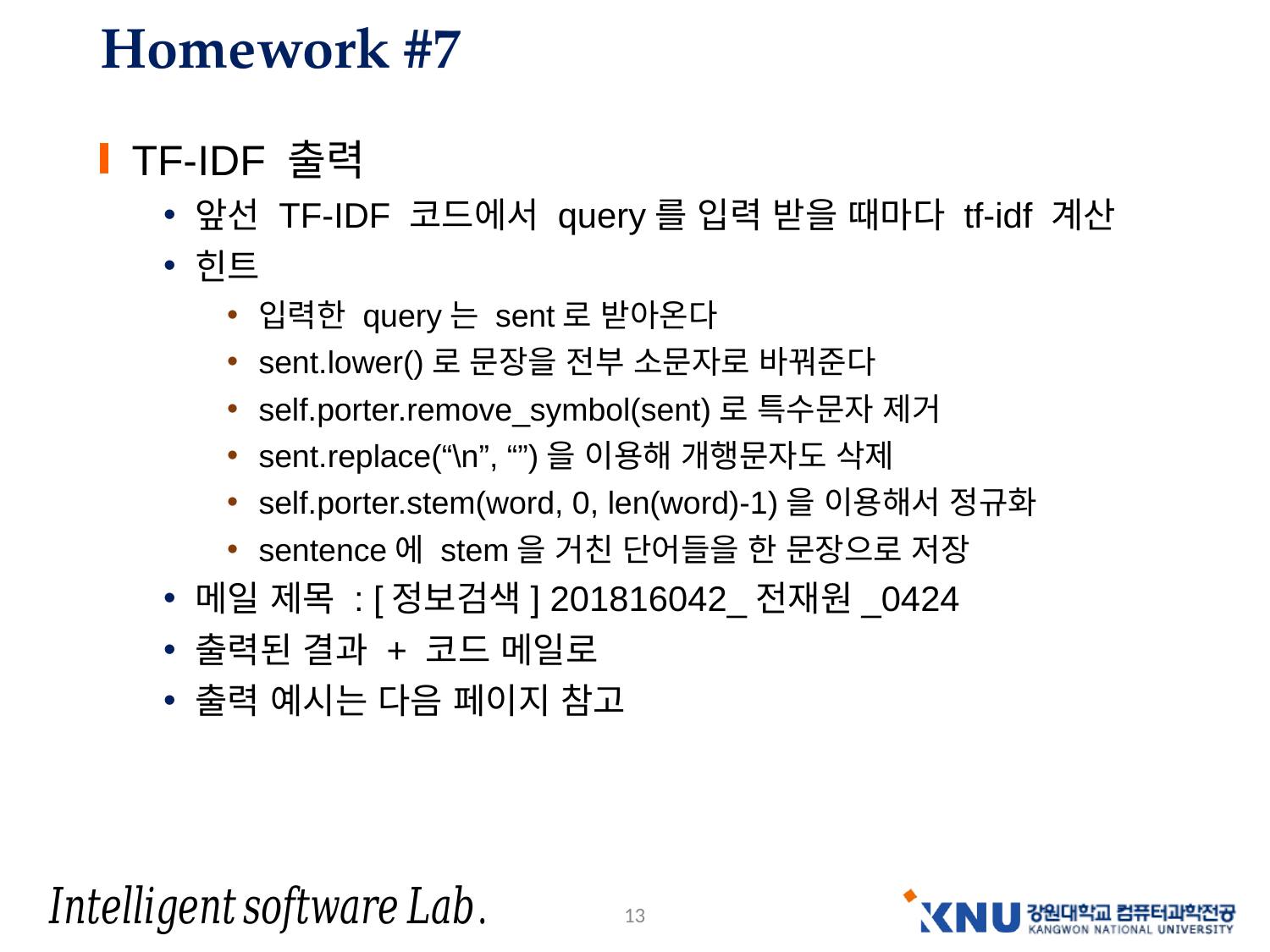

# Homework #7
TF-IDF 출력
앞선 TF-IDF 코드에서 query를 입력 받을 때마다 tf-idf 계산
힌트
입력한 query는 sent로 받아온다
sent.lower()로 문장을 전부 소문자로 바꿔준다
self.porter.remove_symbol(sent)로 특수문자 제거
sent.replace(“\n”, “”)을 이용해 개행문자도 삭제
self.porter.stem(word, 0, len(word)-1)을 이용해서 정규화
sentence에 stem을 거친 단어들을 한 문장으로 저장
메일 제목 : [정보검색] 201816042_전재원_0424
출력된 결과 + 코드 메일로
출력 예시는 다음 페이지 참고